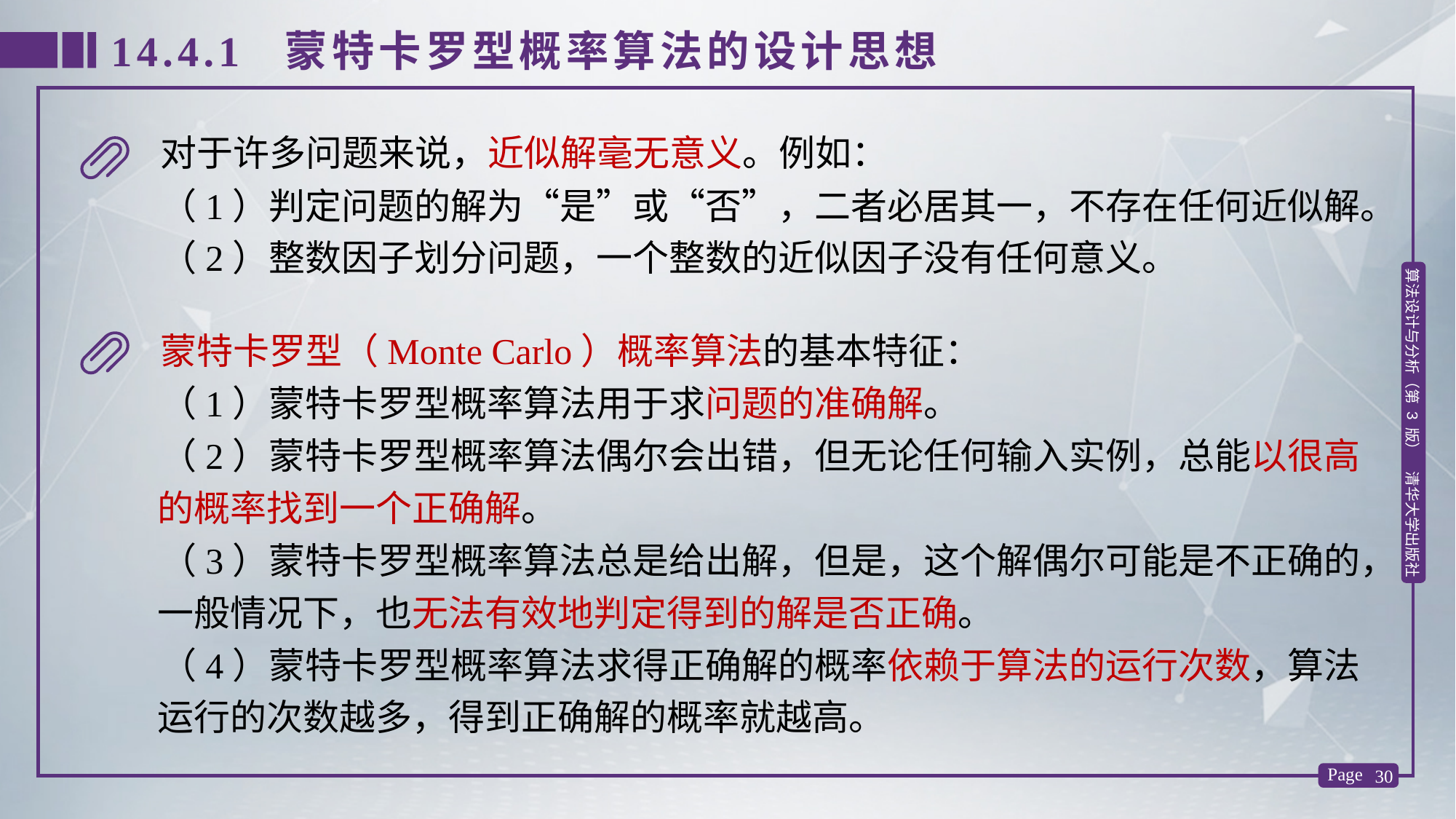

14.4.1  蒙特卡罗型概率算法的设计思想
对于许多问题来说，近似解毫无意义。例如：
（1）判定问题的解为“是”或“否”，二者必居其一，不存在任何近似解。
（2）整数因子划分问题，一个整数的近似因子没有任何意义。

蒙特卡罗型（Monte Carlo）概率算法的基本特征：
（1）蒙特卡罗型概率算法用于求问题的准确解。
（2）蒙特卡罗型概率算法偶尔会出错，但无论任何输入实例，总能以很高的概率找到一个正确解。
（3）蒙特卡罗型概率算法总是给出解，但是，这个解偶尔可能是不正确的，一般情况下，也无法有效地判定得到的解是否正确。
（4）蒙特卡罗型概率算法求得正确解的概率依赖于算法的运行次数，算法运行的次数越多，得到正确解的概率就越高。